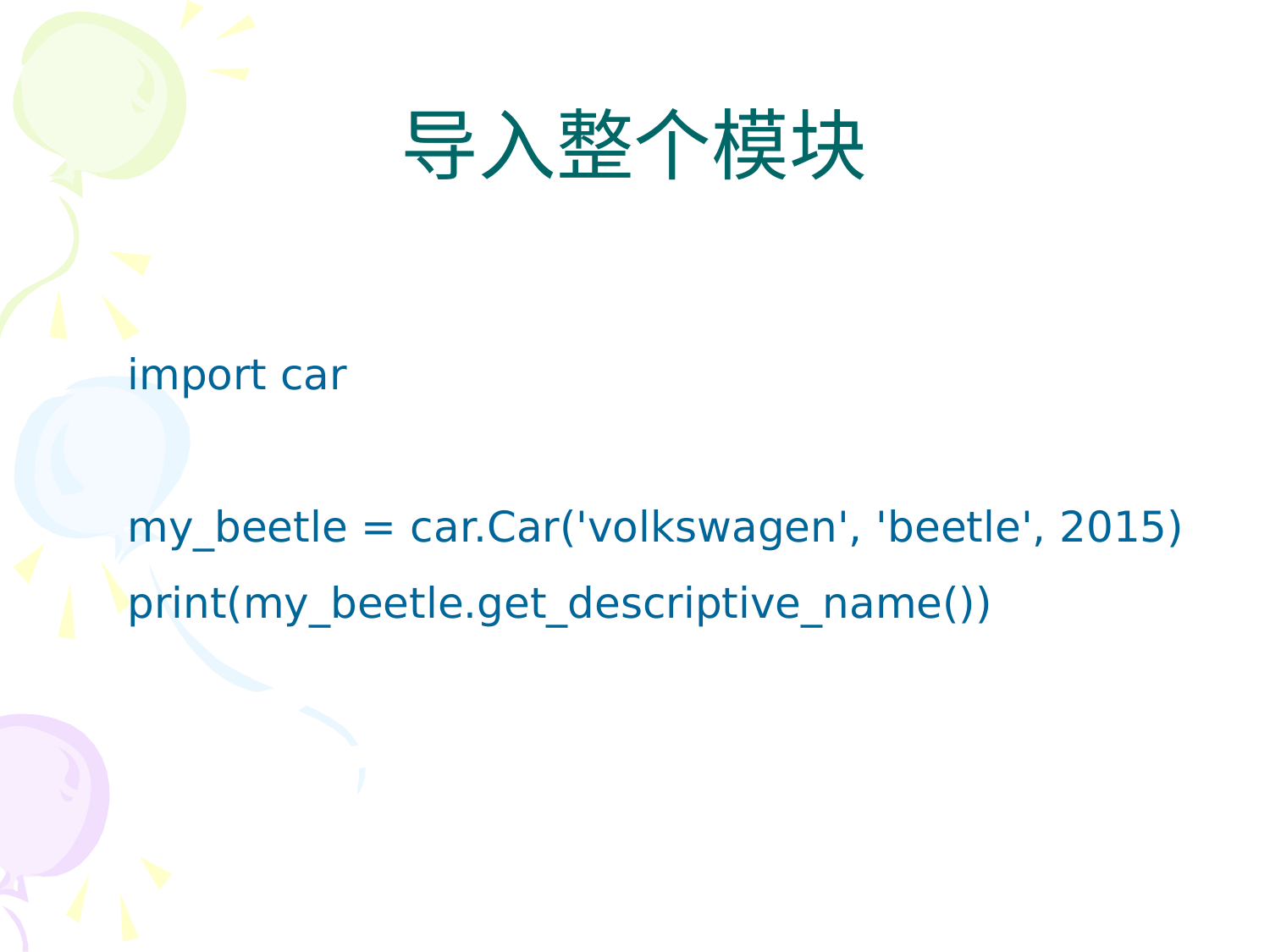

# 导入整个模块
import car

my_beetle = car.Car('volkswagen', 'beetle', 2015)
print(my_beetle.get_descriptive_name())